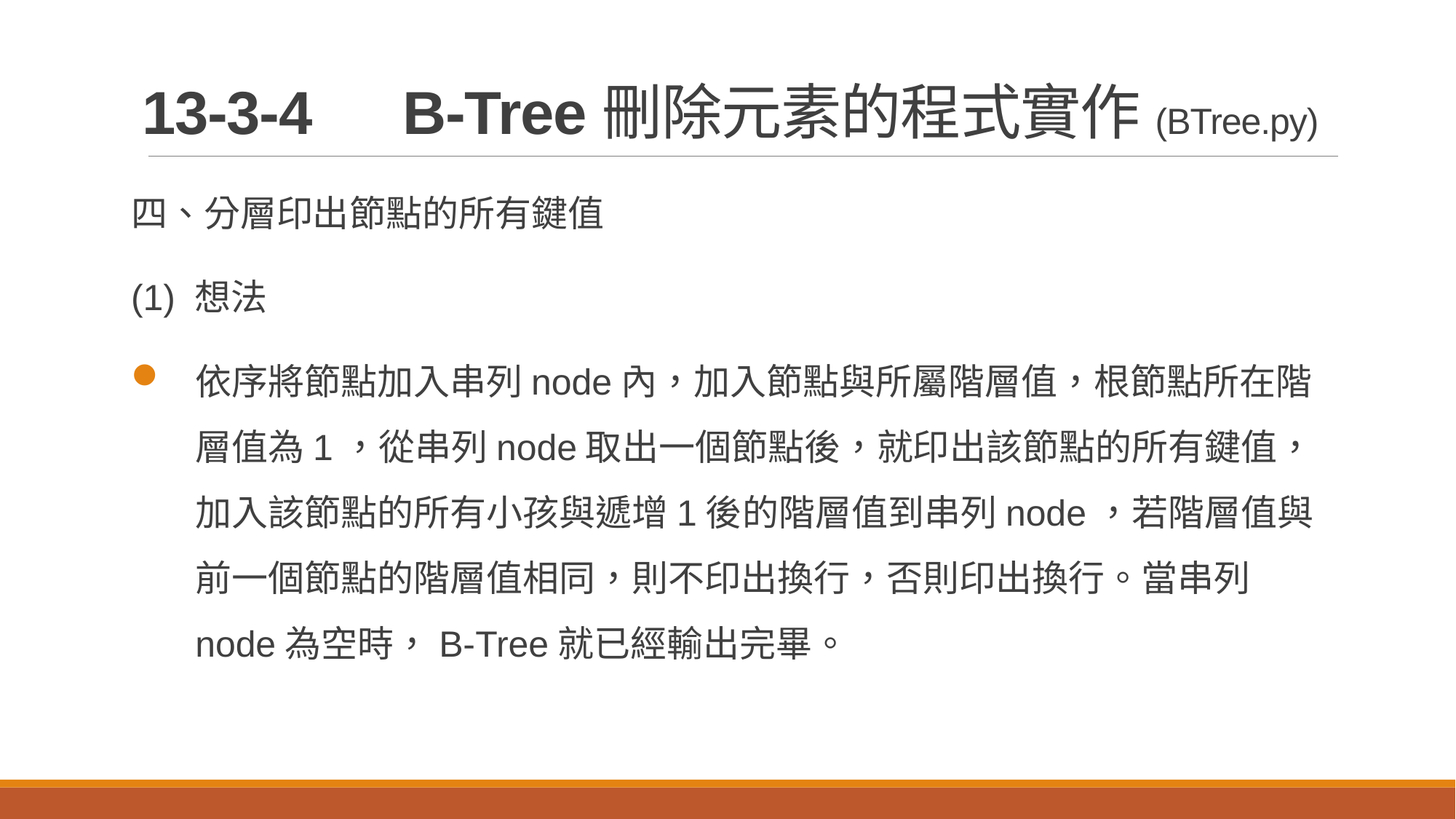

# 13-3-4　B-Tree刪除元素的程式實作(BTree.py)
四、分層印出節點的所有鍵值
(1) 想法
依序將節點加入串列node內，加入節點與所屬階層值，根節點所在階層值為1，從串列node取出一個節點後，就印出該節點的所有鍵值，加入該節點的所有小孩與遞增1後的階層值到串列node，若階層值與前一個節點的階層值相同，則不印出換行，否則印出換行。當串列node為空時，B-Tree就已經輸出完畢。